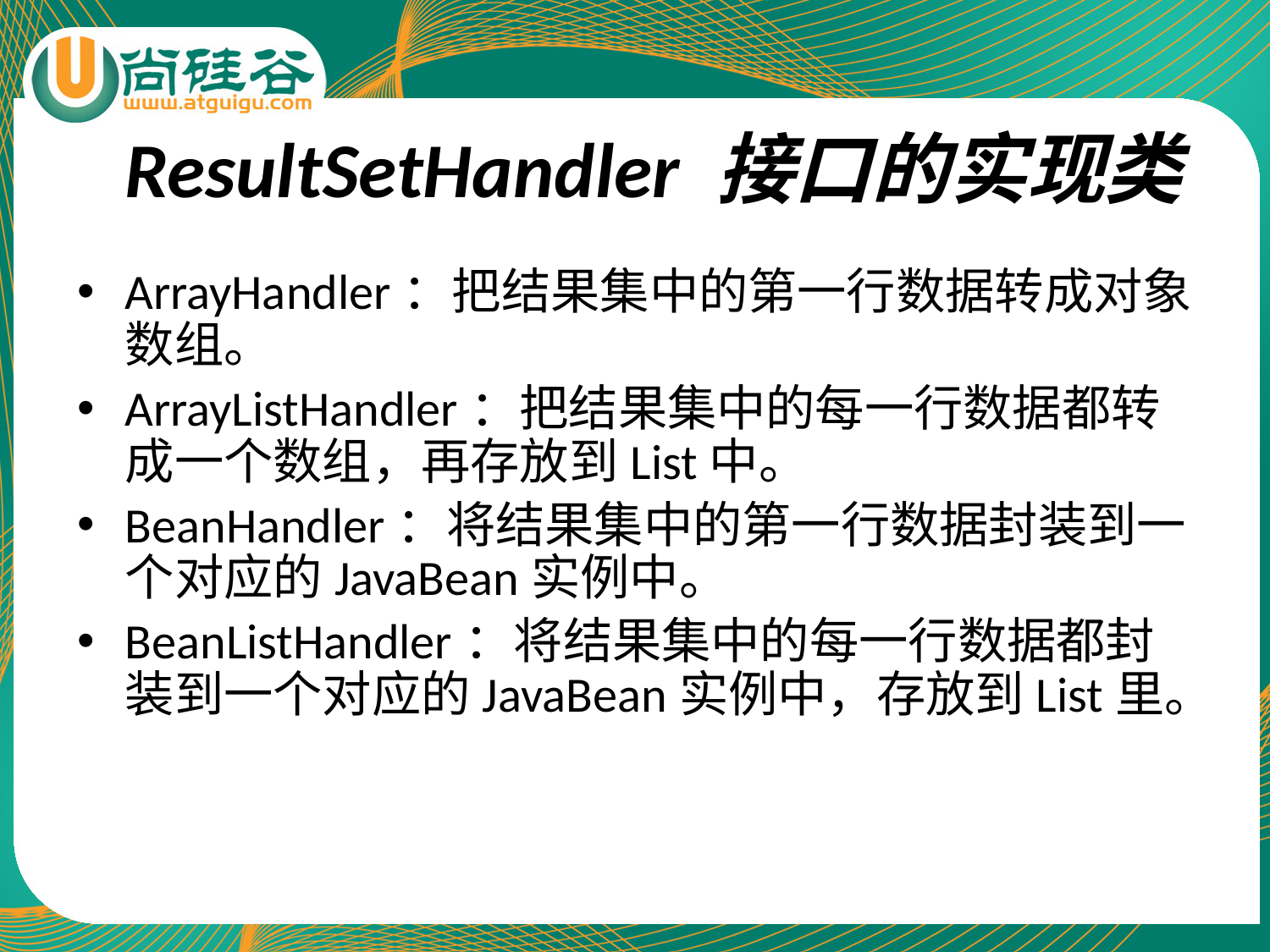

# ResultSetHandler 接口的实现类
ArrayHandler：把结果集中的第一行数据转成对象数组。
ArrayListHandler：把结果集中的每一行数据都转成一个数组，再存放到List中。
BeanHandler：将结果集中的第一行数据封装到一个对应的JavaBean实例中。
BeanListHandler：将结果集中的每一行数据都封装到一个对应的JavaBean实例中，存放到List里。